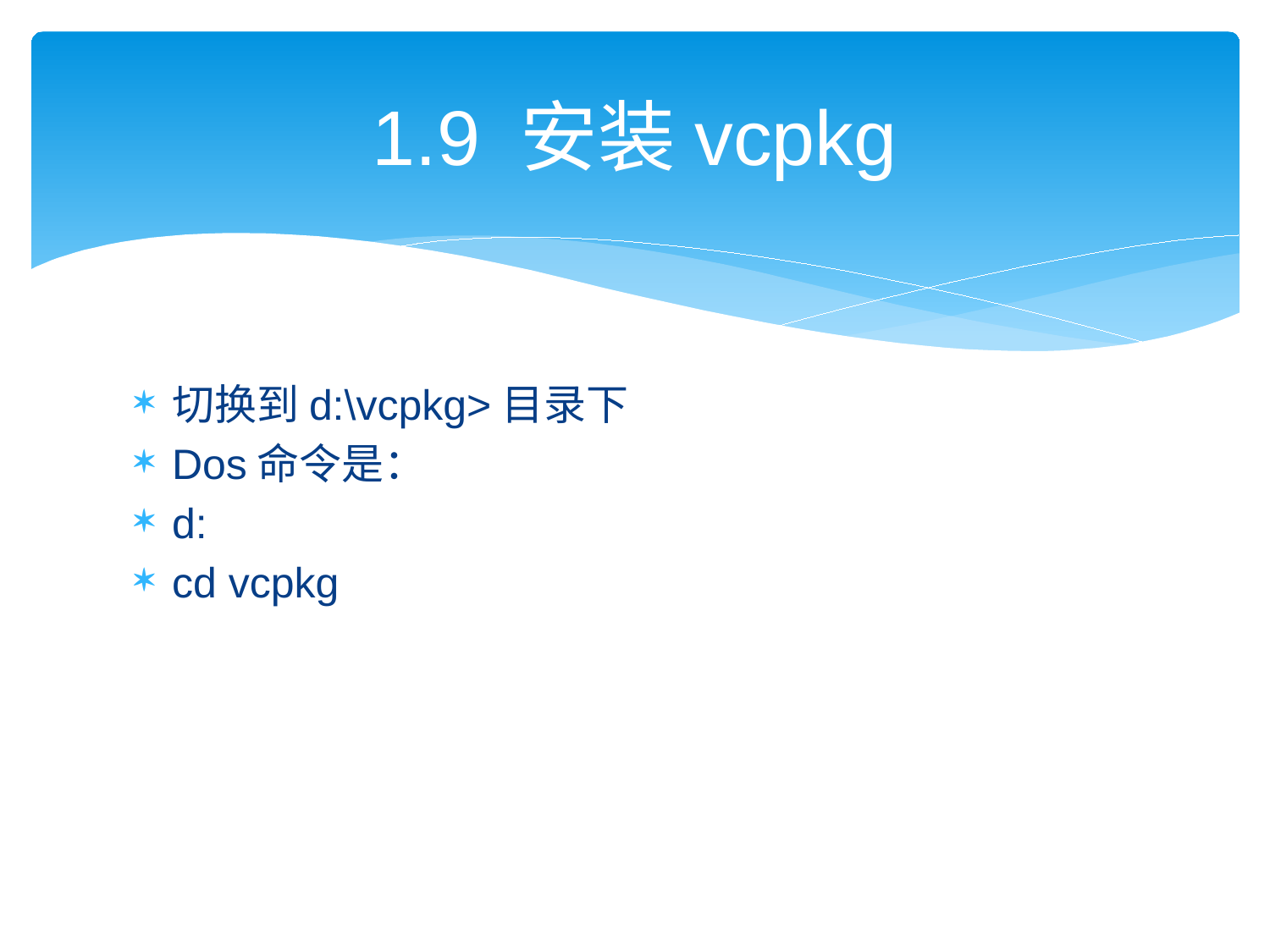

# 1.9 安装vcpkg
切换到d:\vcpkg>目录下
Dos命令是：
d:
cd vcpkg